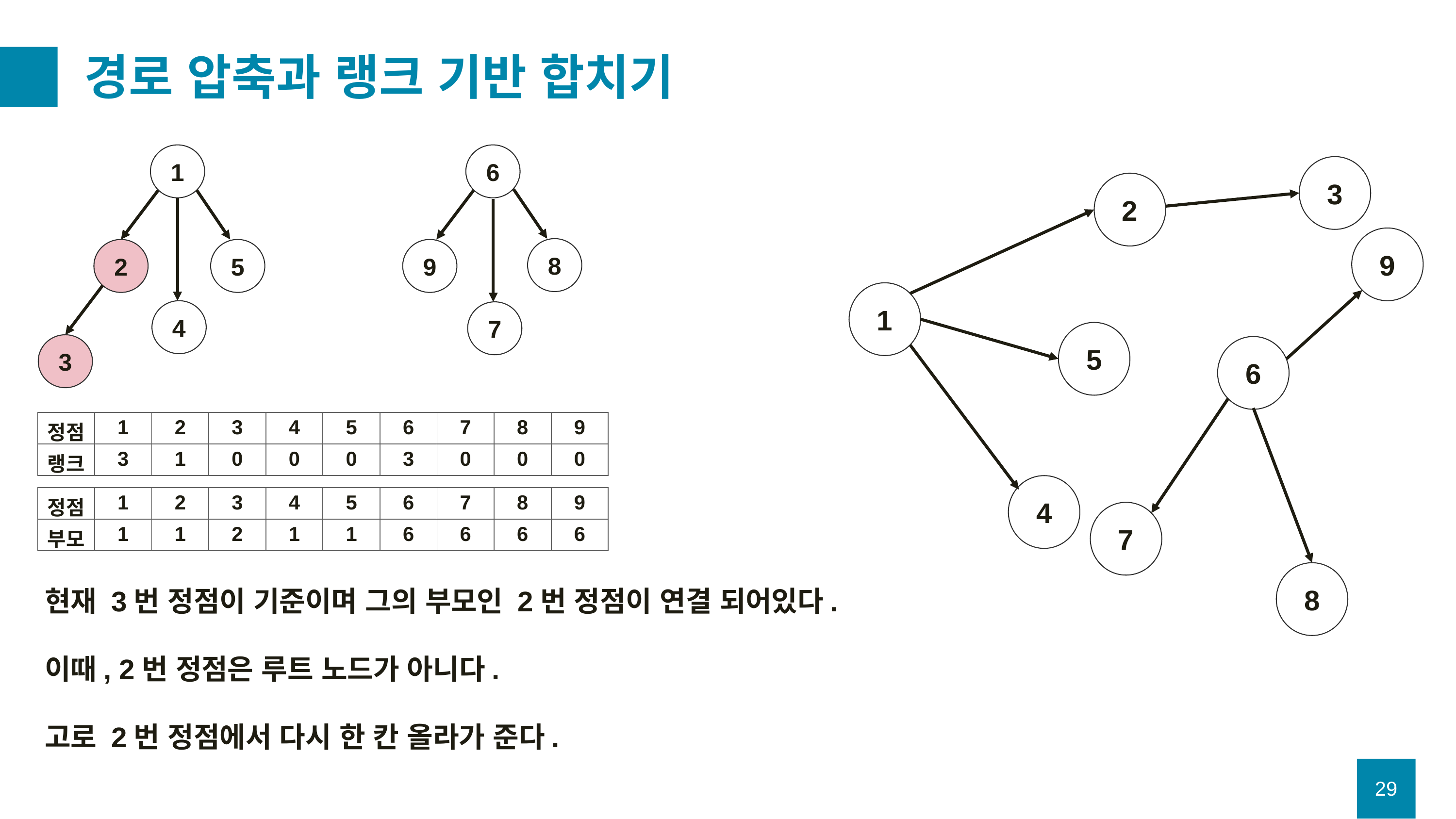

# 경로 압축과 랭크 기반 합치기
1
6
3
2
9
8
9
2
5
1
4
7
5
3
6
| 정점 | 1 | 2 | 3 | 4 | 5 | 6 | 7 | 8 | 9 |
| --- | --- | --- | --- | --- | --- | --- | --- | --- | --- |
| 랭크 | 3 | 1 | 0 | 0 | 0 | 3 | 0 | 0 | 0 |
4
| 정점 | 1 | 2 | 3 | 4 | 5 | 6 | 7 | 8 | 9 |
| --- | --- | --- | --- | --- | --- | --- | --- | --- | --- |
| 부모 | 1 | 1 | 2 | 1 | 1 | 6 | 6 | 6 | 6 |
7
8
현재 3번 정점이 기준이며 그의 부모인 2번 정점이 연결 되어있다.

이때, 2번 정점은 루트 노드가 아니다.

고로 2번 정점에서 다시 한 칸 올라가 준다.
29